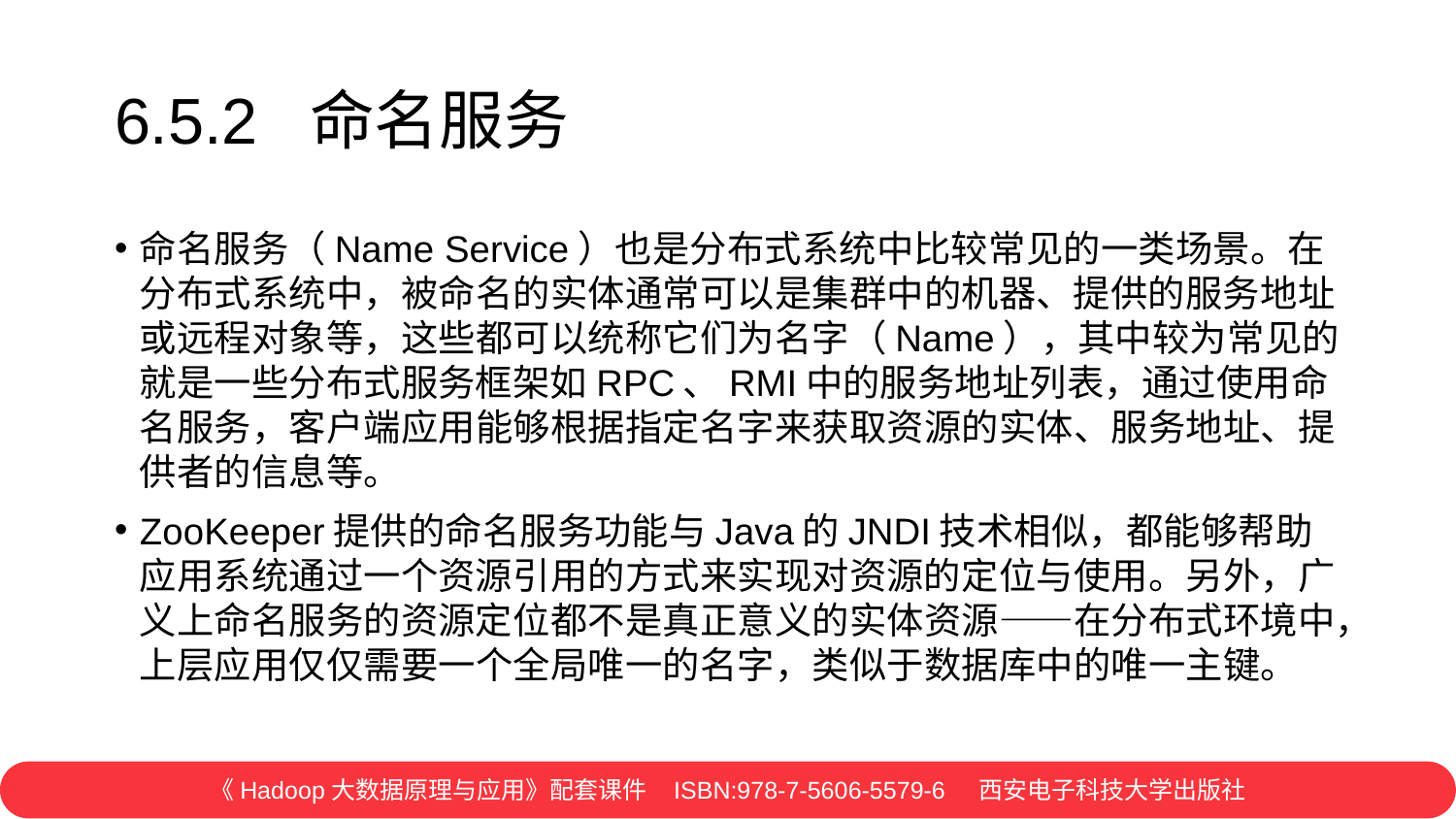

# 6.5.2  命名服务
命名服务（Name Service）也是分布式系统中比较常见的一类场景。在分布式系统中，被命名的实体通常可以是集群中的机器、提供的服务地址或远程对象等，这些都可以统称它们为名字（Name），其中较为常见的就是一些分布式服务框架如RPC、RMI中的服务地址列表，通过使用命名服务，客户端应用能够根据指定名字来获取资源的实体、服务地址、提供者的信息等。
ZooKeeper提供的命名服务功能与Java的JNDI技术相似，都能够帮助应用系统通过一个资源引用的方式来实现对资源的定位与使用。另外，广义上命名服务的资源定位都不是真正意义的实体资源——在分布式环境中，上层应用仅仅需要一个全局唯一的名字，类似于数据库中的唯一主键。